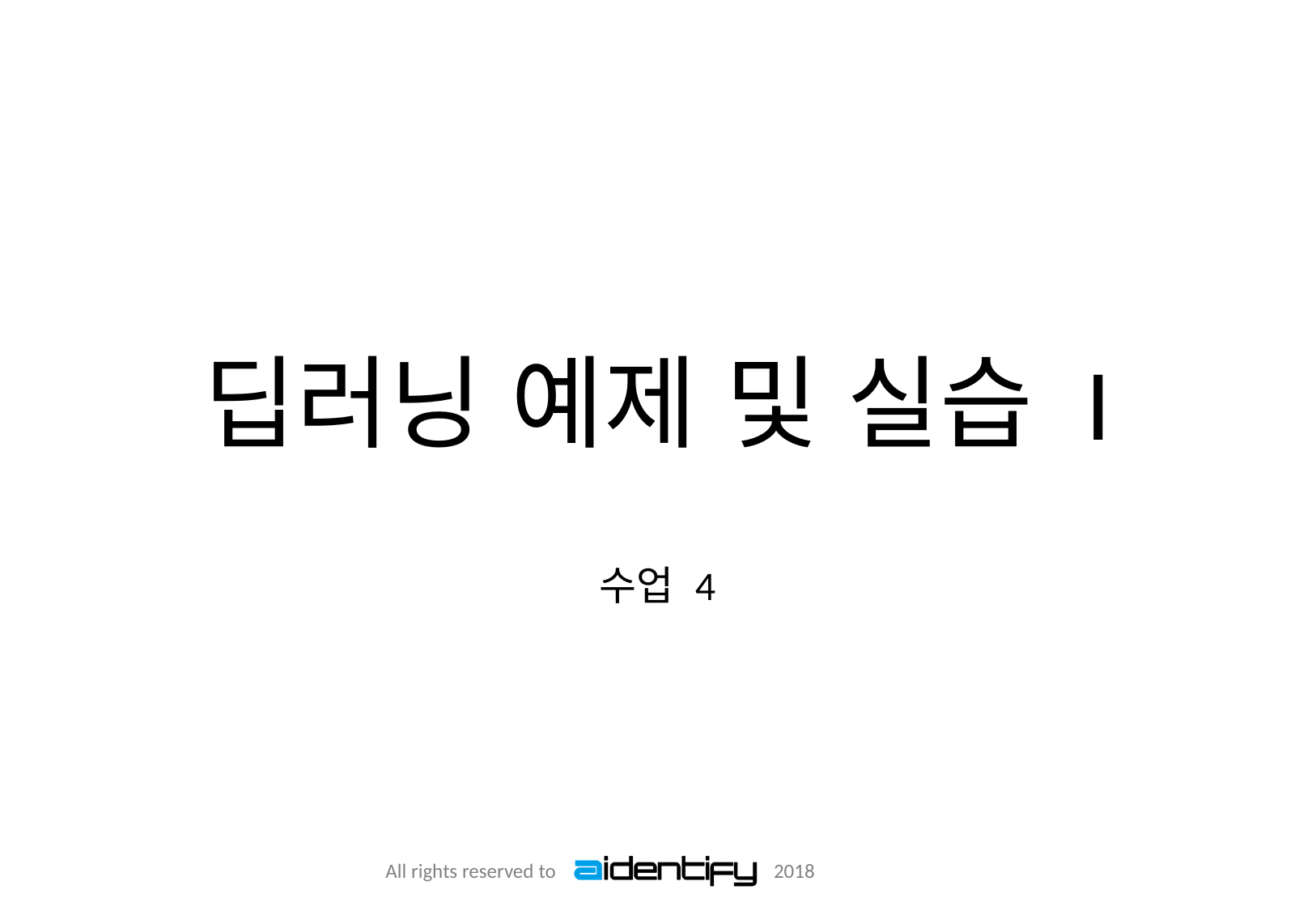

# 딥러닝 예제 및 실습 I
수업 4